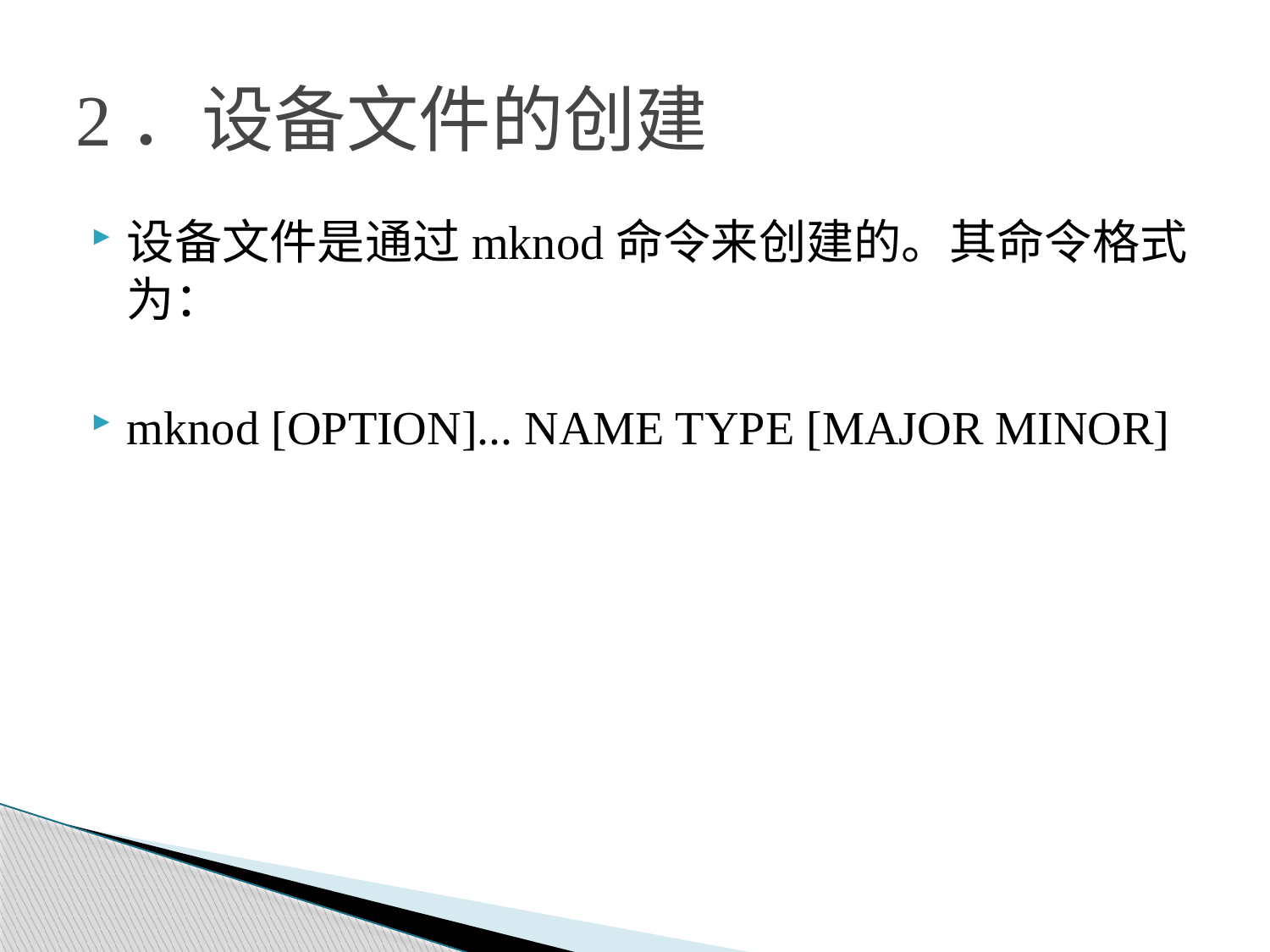

# 2．设备文件的创建
设备文件是通过mknod命令来创建的。其命令格式为：

mknod [OPTION]... NAME TYPE [MAJOR MINOR]